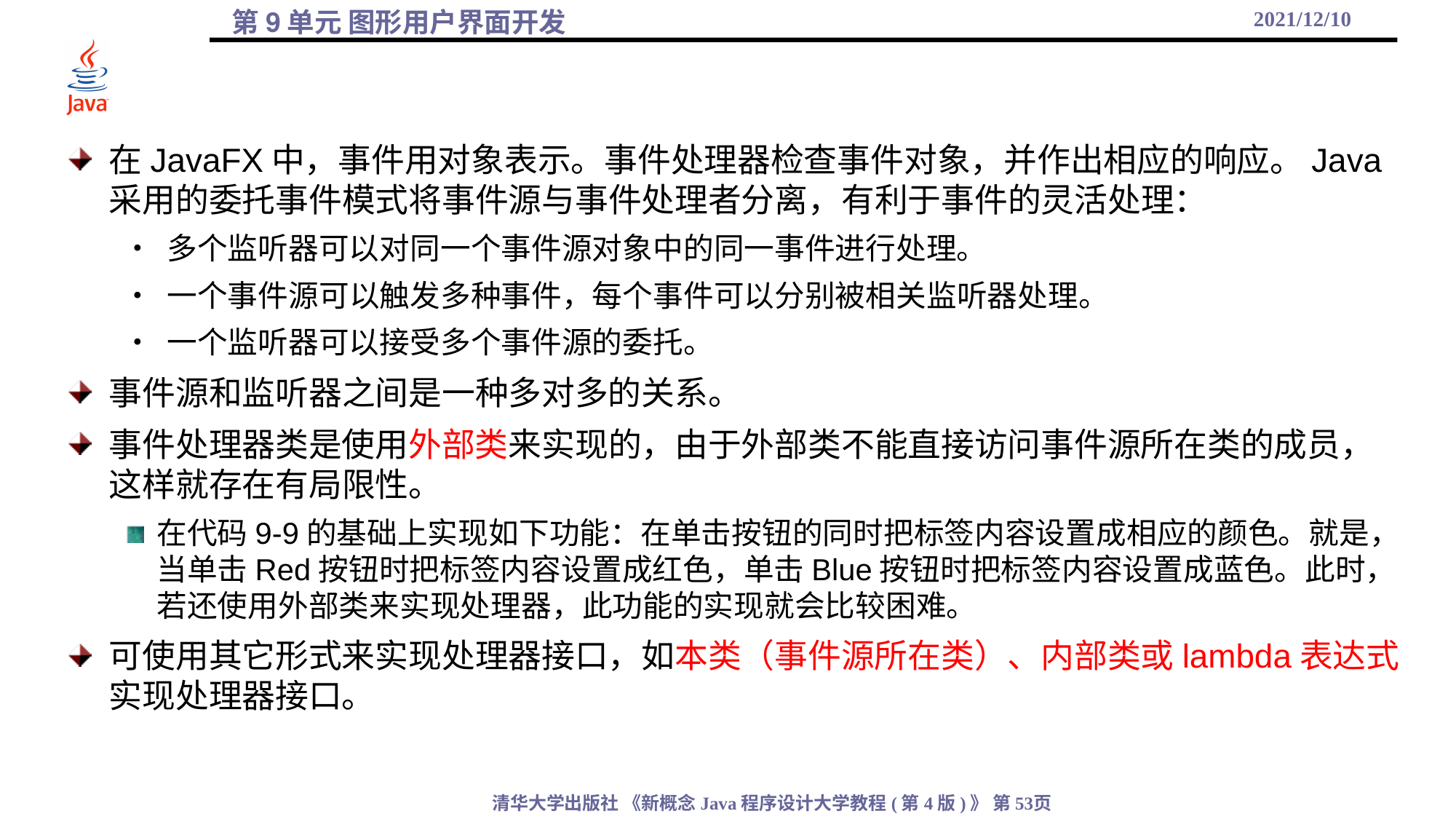

2021/12/10
#
在JavaFX中，事件用对象表示。事件处理器检查事件对象，并作出相应的响应。Java采用的委托事件模式将事件源与事件处理者分离，有利于事件的灵活处理：
• 多个监听器可以对同一个事件源对象中的同一事件进行处理。
• 一个事件源可以触发多种事件，每个事件可以分别被相关监听器处理。
• 一个监听器可以接受多个事件源的委托。
事件源和监听器之间是一种多对多的关系。
事件处理器类是使用外部类来实现的，由于外部类不能直接访问事件源所在类的成员，这样就存在有局限性。
在代码9-9的基础上实现如下功能：在单击按钮的同时把标签内容设置成相应的颜色。就是，当单击Red按钮时把标签内容设置成红色，单击Blue按钮时把标签内容设置成蓝色。此时，若还使用外部类来实现处理器，此功能的实现就会比较困难。
可使用其它形式来实现处理器接口，如本类（事件源所在类）、内部类或lambda表达式实现处理器接口。